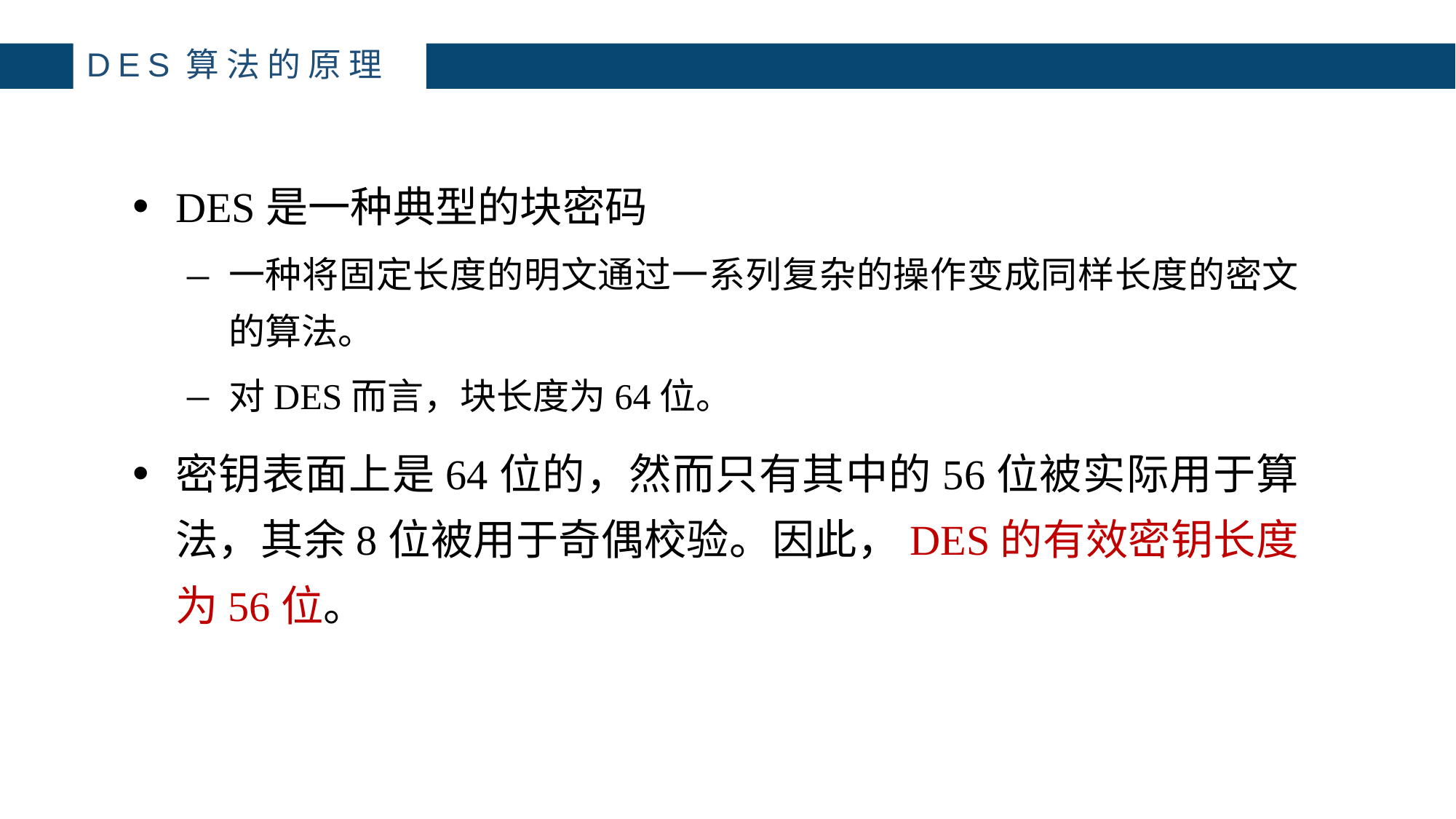

# DES算法的原理
DES是一种典型的块密码
一种将固定长度的明文通过一系列复杂的操作变成同样长度的密文的算法。
对DES而言，块长度为64位。
密钥表面上是64位的，然而只有其中的56位被实际用于算法，其余8位被用于奇偶校验。因此，DES的有效密钥长度为56位。